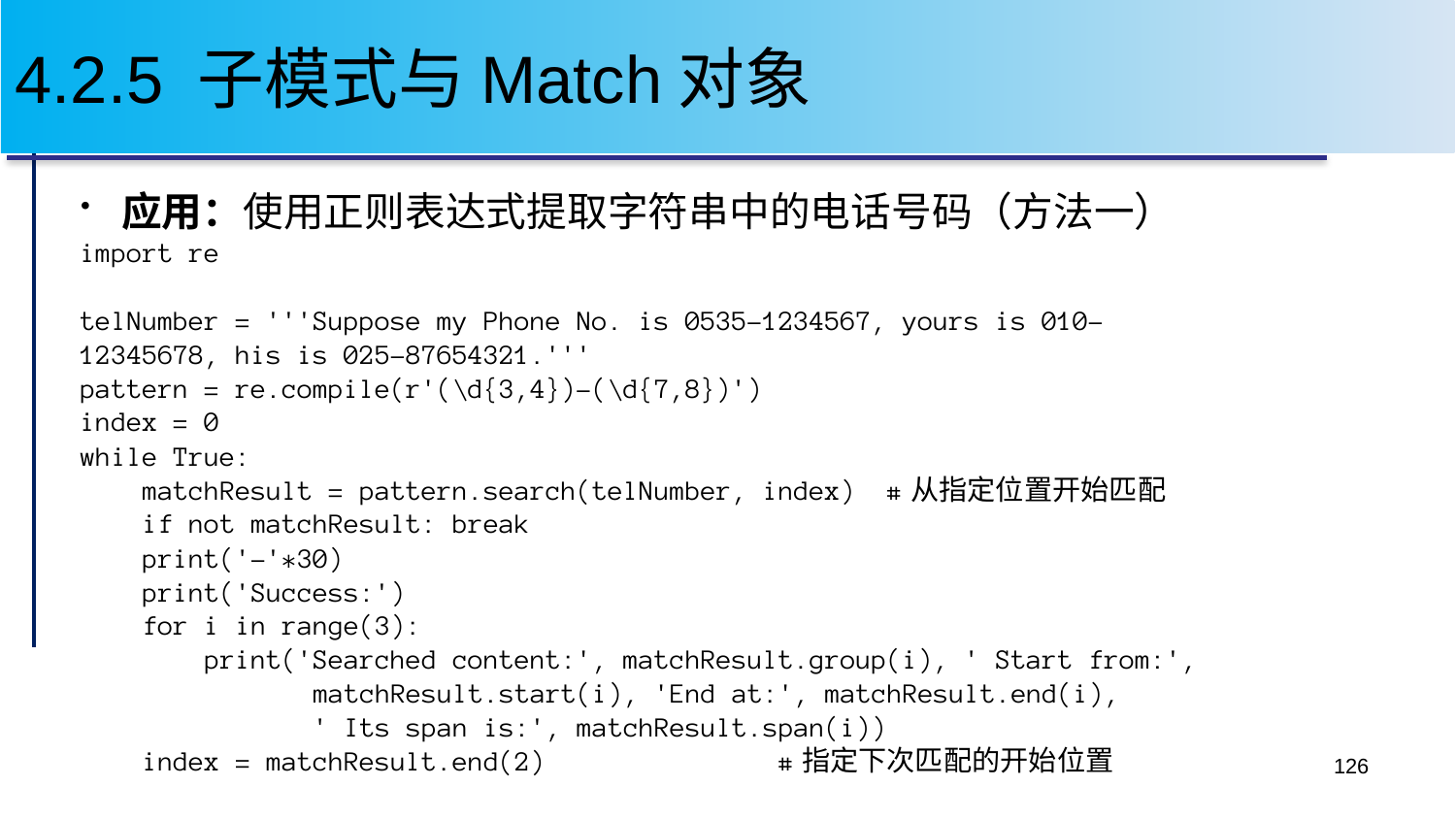

# 4.2.5 子模式与Match对象
应用：使用正则表达式提取字符串中的电话号码（方法一）
import re

telNumber = '''Suppose my Phone No. is 0535-1234567, yours is 010-12345678, his is 025-87654321.'''
pattern = re.compile(r'(\d{3,4})-(\d{7,8})')
index = 0
while True:
    matchResult = pattern.search(telNumber, index)  #从指定位置开始匹配
    if not matchResult: break
    print('-'*30)
    print('Success:')
    for i in range(3):
        print('Searched content:', matchResult.group(i), ' Start from:',
               matchResult.start(i), 'End at:', matchResult.end(i),
               ' Its span is:', matchResult.span(i))
    index = matchResult.end(2)               #指定下次匹配的开始位置
126